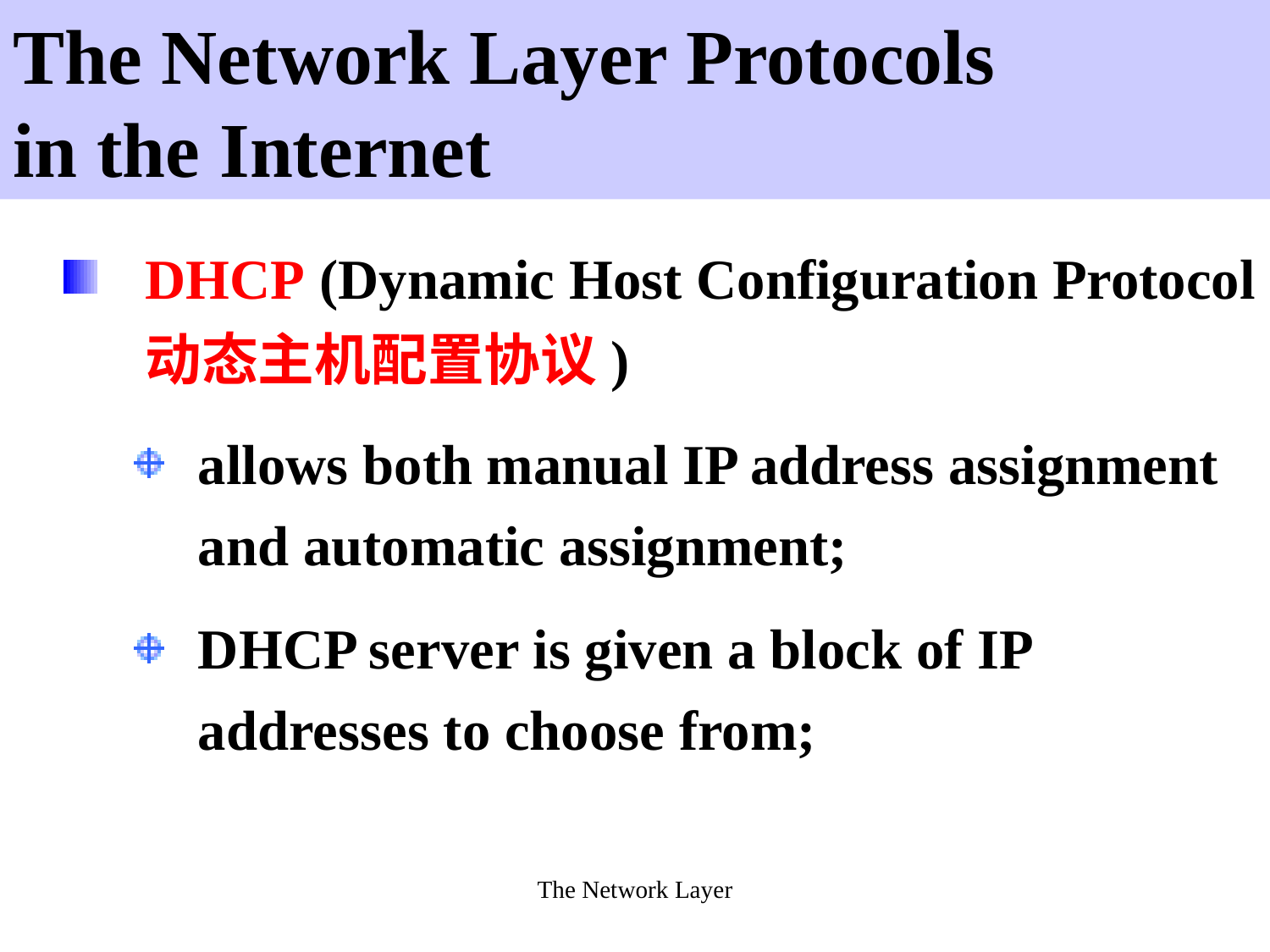

# The Network Layer Protocols in the Internet
DHCP (Dynamic Host Configuration Protocol动态主机配置协议)
allows both manual IP address assignment and automatic assignment;
DHCP server is given a block of IP addresses to choose from;

The Network Layer
53